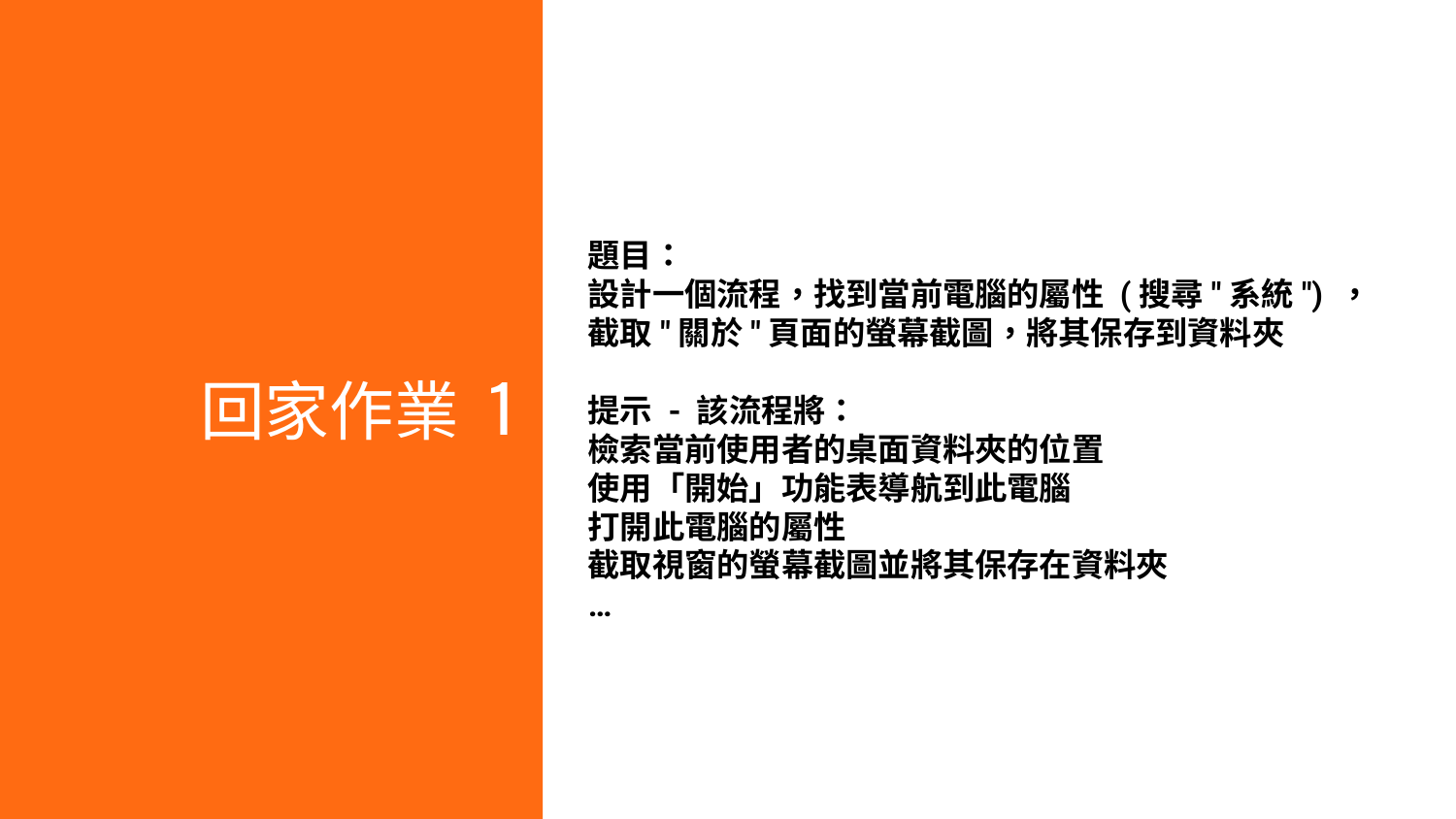

題目：
設計一個流程，找到當前電腦的屬性 (搜尋"系統") ，截取"關於"頁面的螢幕截圖，將其保存到資料夾

提示 - 該流程將：
檢索當前使用者的桌面資料夾的位置
使用「開始」功能表導航到此電腦
打開此電腦的屬性
截取視窗的螢幕截圖並將其保存在資料夾
…
回家作業 1